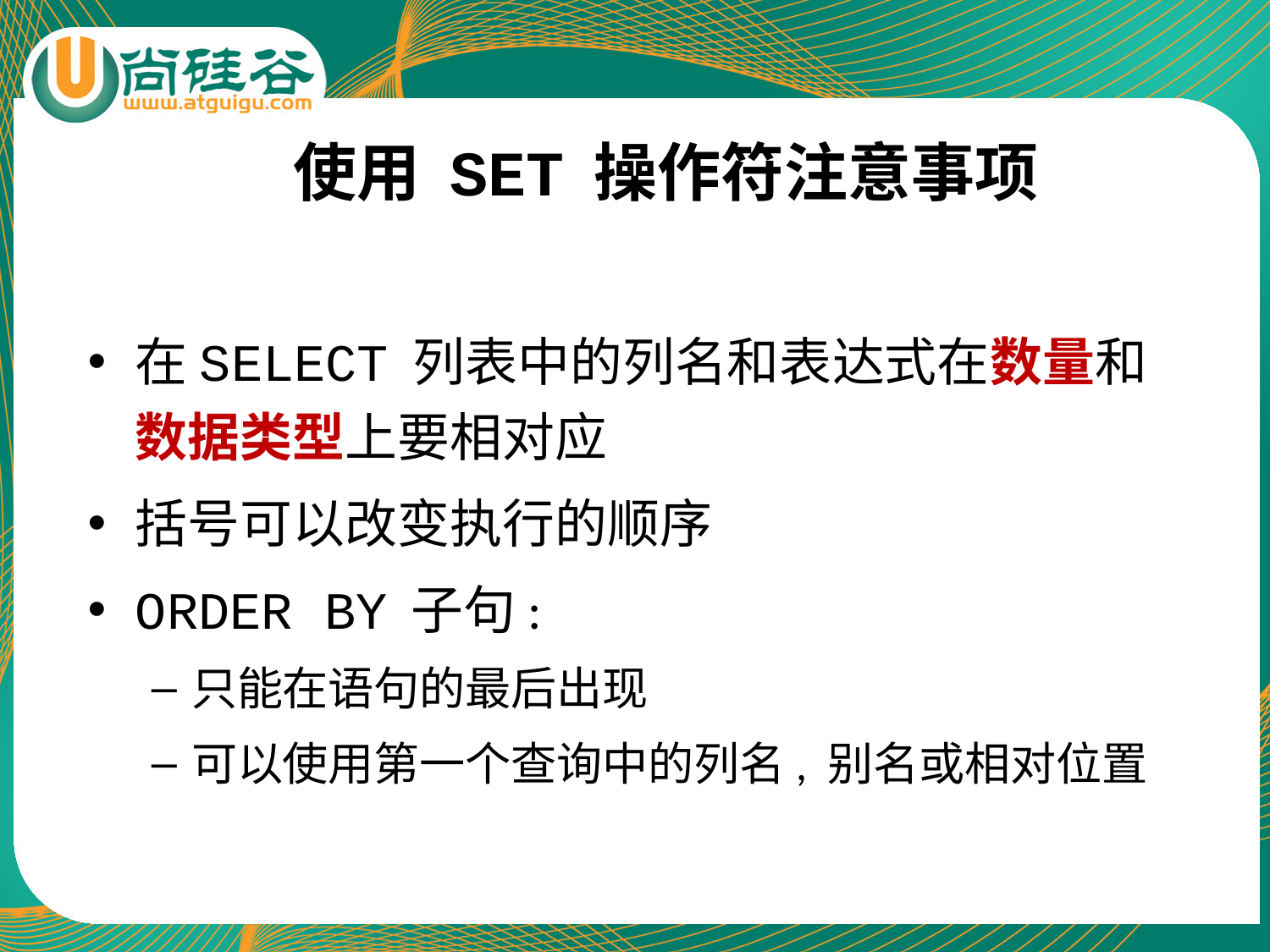

# 使用 SET 操作符注意事项
在SELECT 列表中的列名和表达式在数量和数据类型上要相对应
括号可以改变执行的顺序
ORDER BY 子句:
只能在语句的最后出现
可以使用第一个查询中的列名, 别名或相对位置